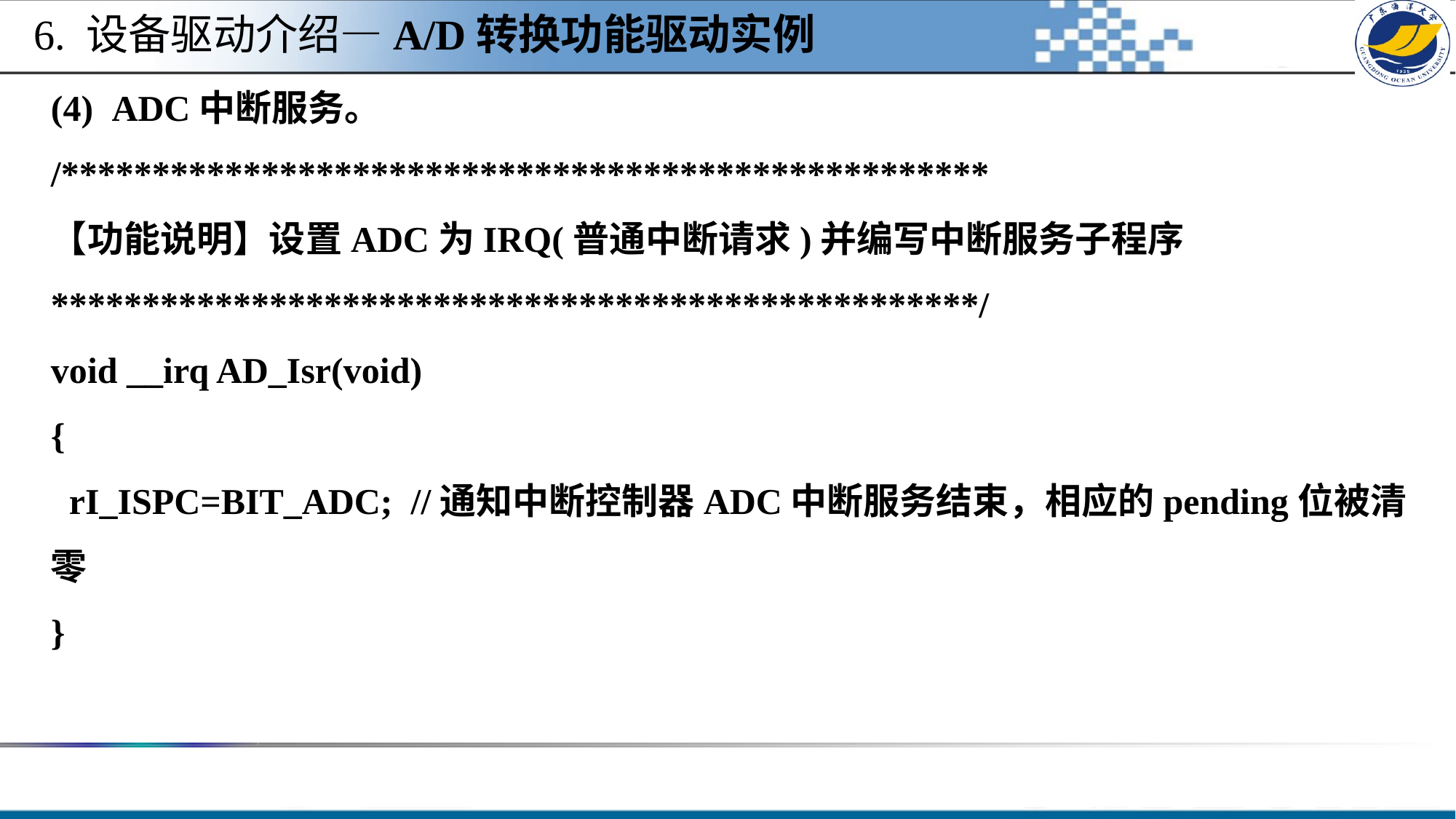

6. 设备驱动介绍—A/D转换功能驱动实例
# (4)  ADC中断服务。 /*************************************************** 【功能说明】设置ADC为IRQ(普通中断请求)并编写中断服务子程序 ***************************************************/ void __irq AD_Isr(void) { rI_ISPC=BIT_ADC;  //通知中断控制器ADC中断服务结束，相应的pending位被清零 }